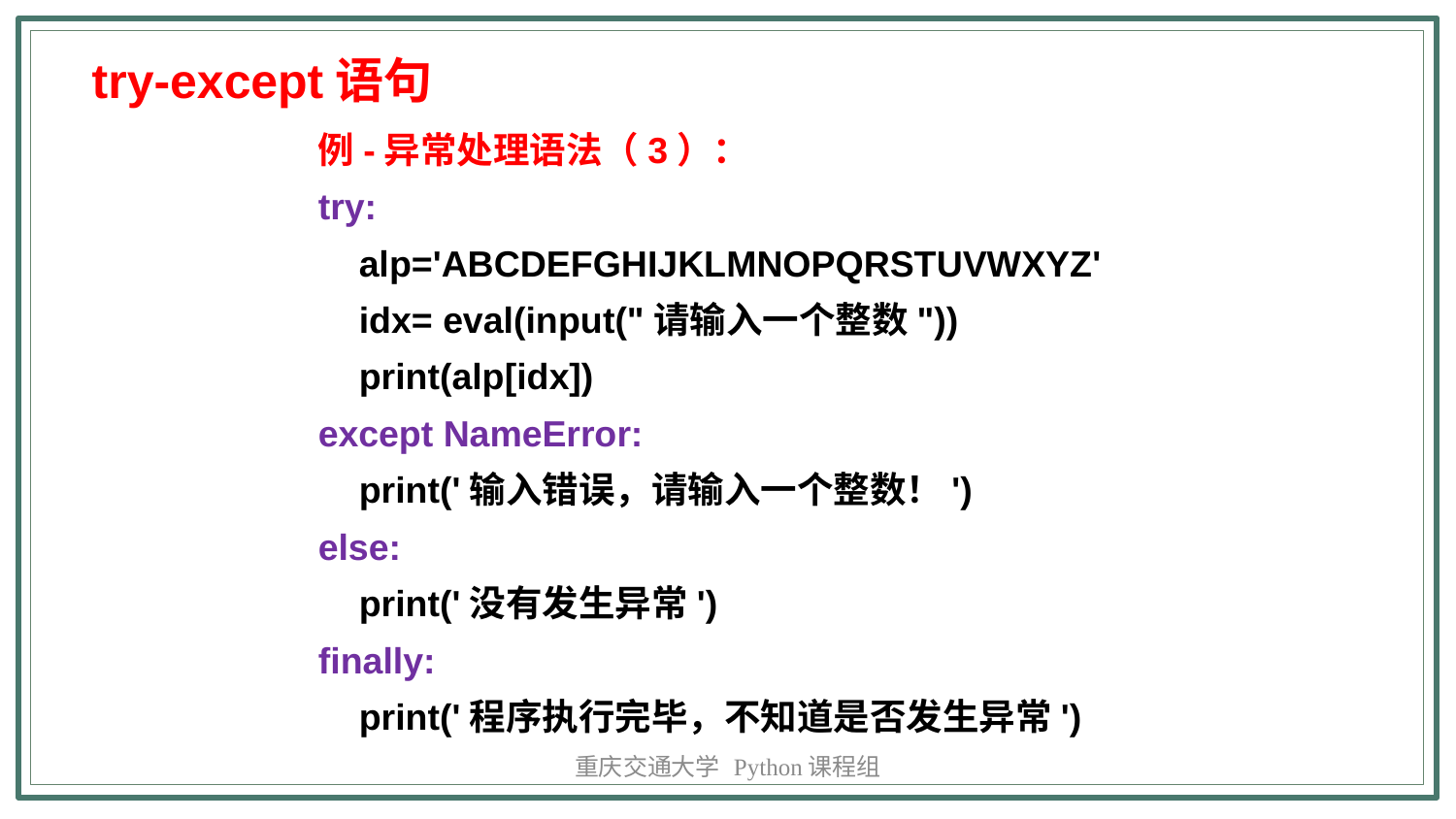

try-except语句
例-异常处理语法（3）：
try:
    alp='ABCDEFGHIJKLMNOPQRSTUVWXYZ'
    idx= eval(input("请输入一个整数"))
    print(alp[idx])
except NameError:
    print('输入错误，请输入一个整数！')
else:
    print('没有发生异常')
finally:
    print('程序执行完毕，不知道是否发生异常')
重庆交通大学 Python课程组